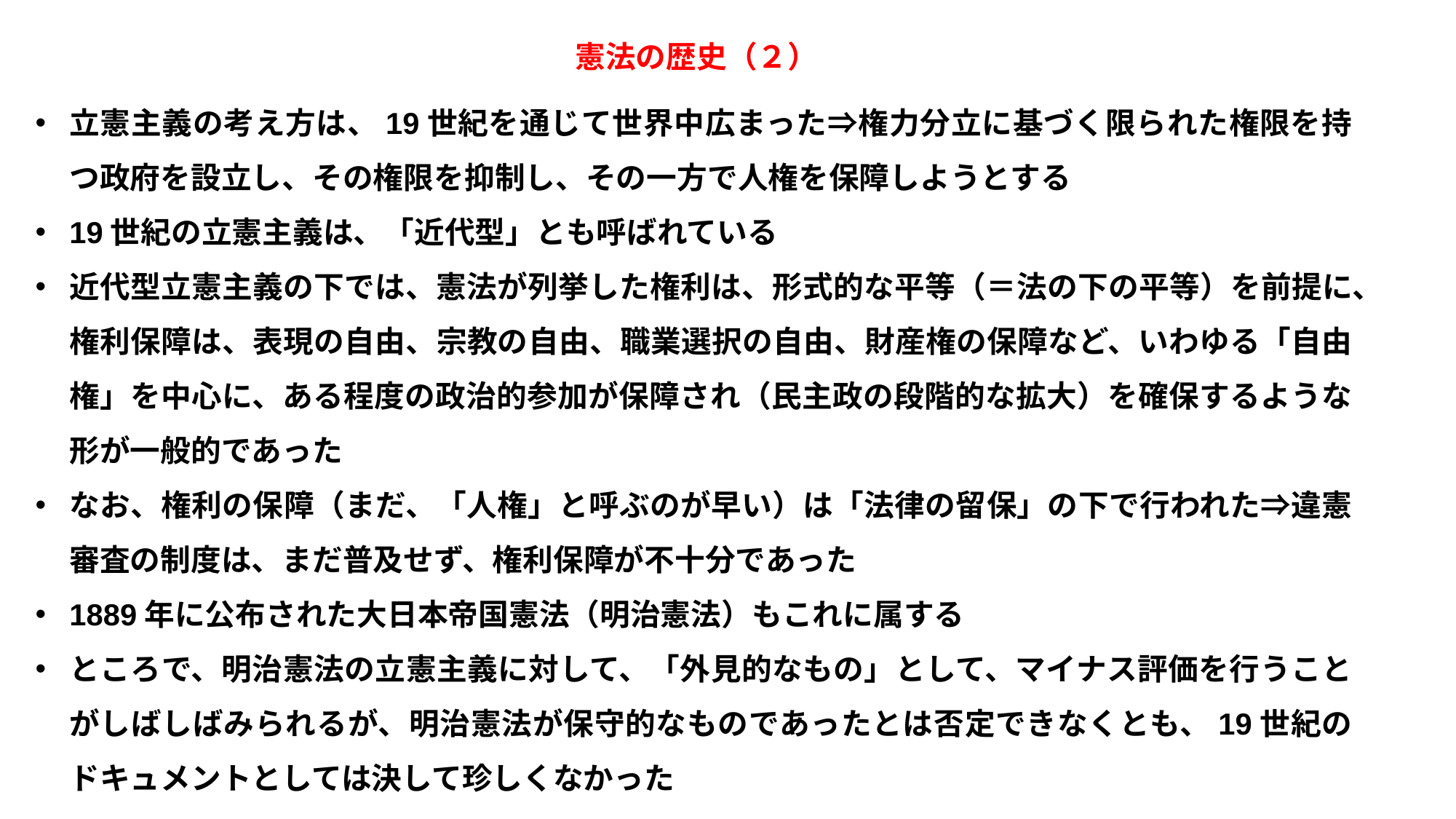

憲法の歴史（２）
立憲主義の考え方は、19世紀を通じて世界中広まった⇒権力分立に基づく限られた権限を持つ政府を設立し、その権限を抑制し、その一方で人権を保障しようとする
19世紀の立憲主義は、「近代型」とも呼ばれている
近代型立憲主義の下では、憲法が列挙した権利は、形式的な平等（＝法の下の平等）を前提に、権利保障は、表現の自由、宗教の自由、職業選択の自由、財産権の保障など、いわゆる「自由権」を中心に、ある程度の政治的参加が保障され（民主政の段階的な拡大）を確保するような形が一般的であった
なお、権利の保障（まだ、「人権」と呼ぶのが早い）は「法律の留保」の下で行われた⇒違憲審査の制度は、まだ普及せず、権利保障が不十分であった
1889年に公布された大日本帝国憲法（明治憲法）もこれに属する
ところで、明治憲法の立憲主義に対して、「外見的なもの」として、マイナス評価を行うことがしばしばみられるが、明治憲法が保守的なものであったとは否定できなくとも、19世紀のドキュメントとしては決して珍しくなかった